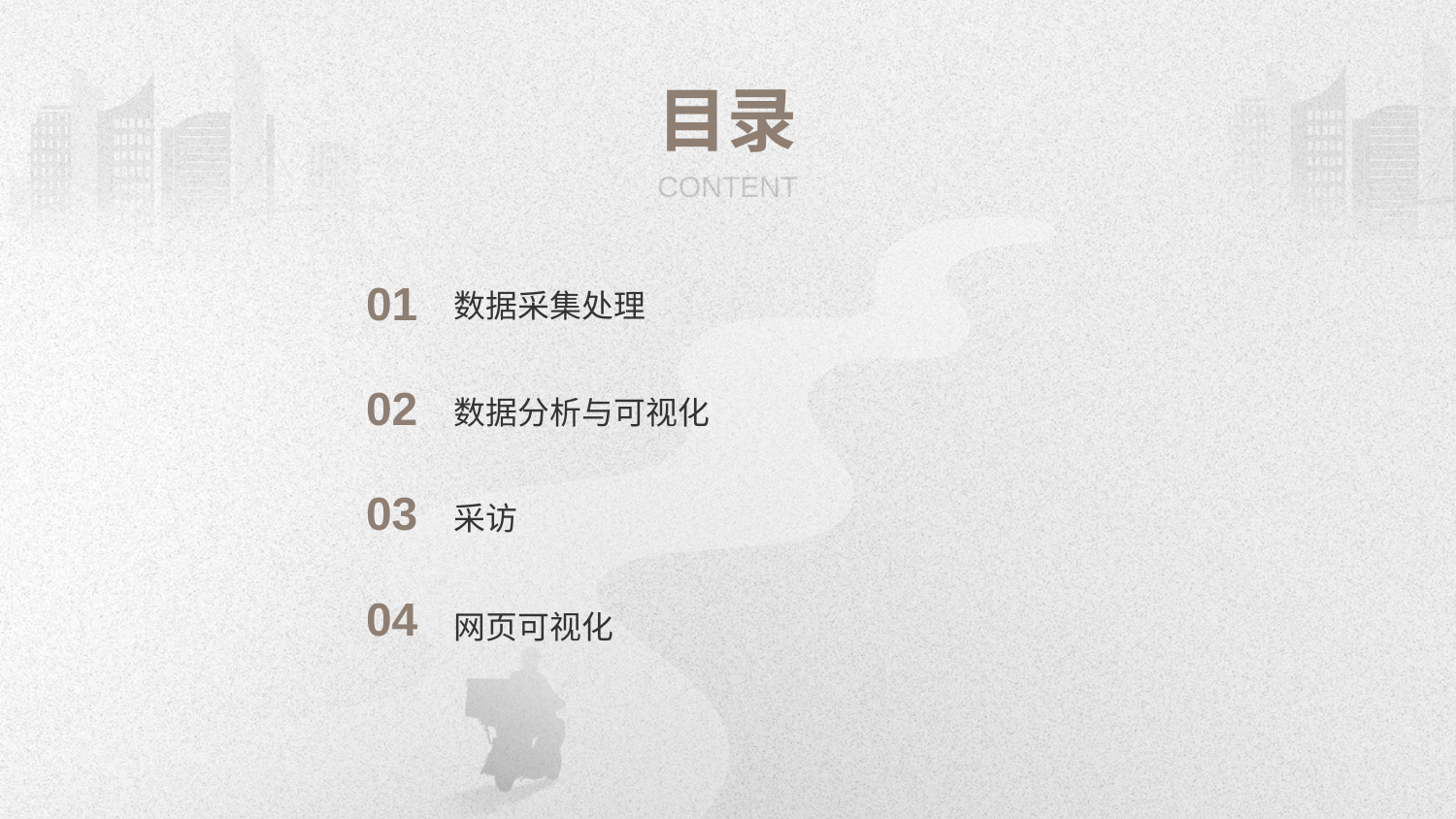

目录
CONTENT
01
数据采集处理
02
数据分析与可视化
03
采访
04
网页可视化